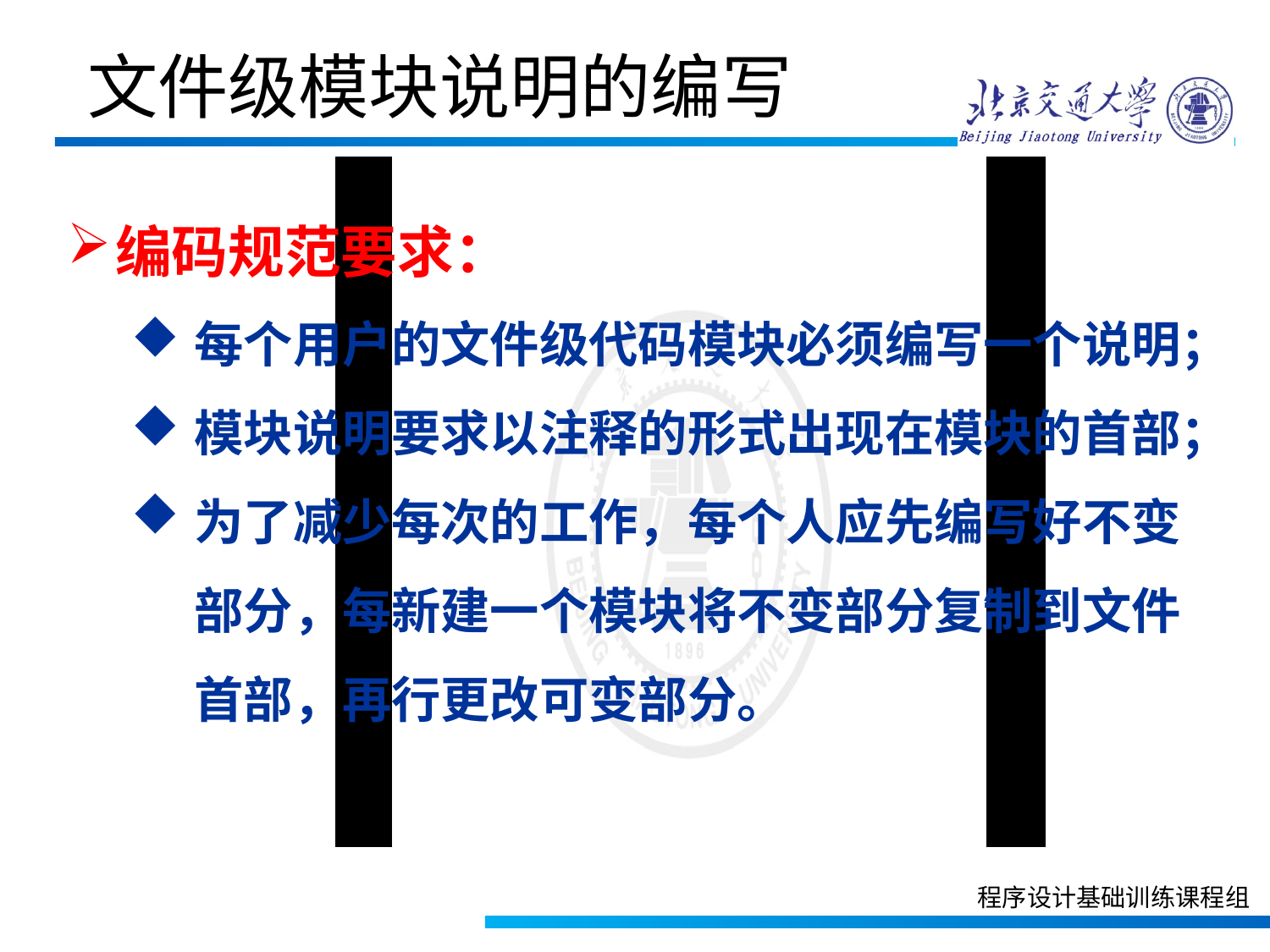

文件级模块说明的编写
编码规范要求：
每个用户的文件级代码模块必须编写一个说明；
模块说明要求以注释的形式出现在模块的首部；
为了减少每次的工作，每个人应先编写好不变部分，每新建一个模块将不变部分复制到文件首部，再行更改可变部分。
程序设计基础训练课程组